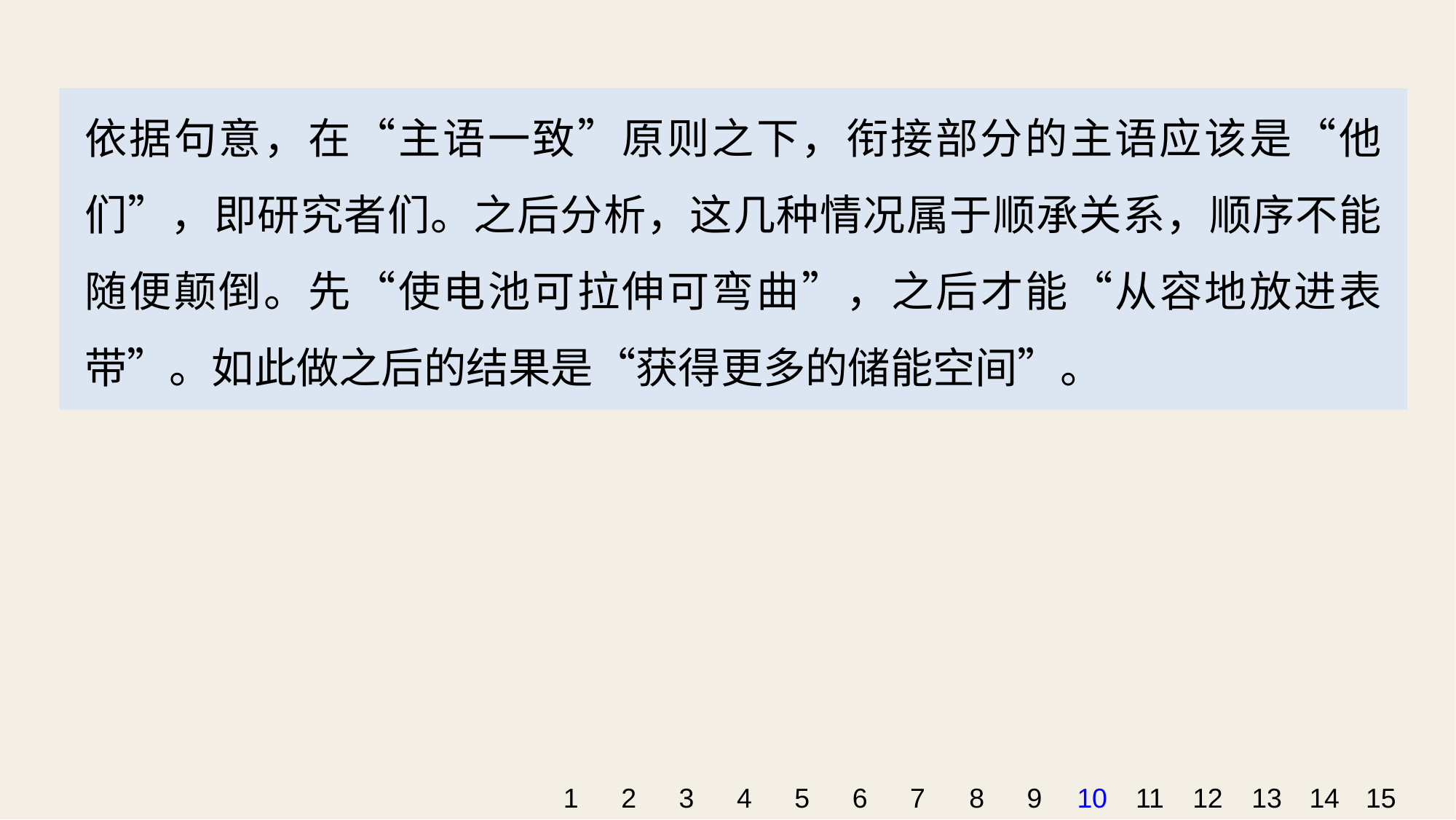

依据句意，在“主语一致”原则之下，衔接部分的主语应该是“他们”，即研究者们。之后分析，这几种情况属于顺承关系，顺序不能随便颠倒。先“使电池可拉伸可弯曲”，之后才能“从容地放进表带”。如此做之后的结果是“获得更多的储能空间”。

1
2
3
4
5
6
7
8
9
10
11
12
13
14
15